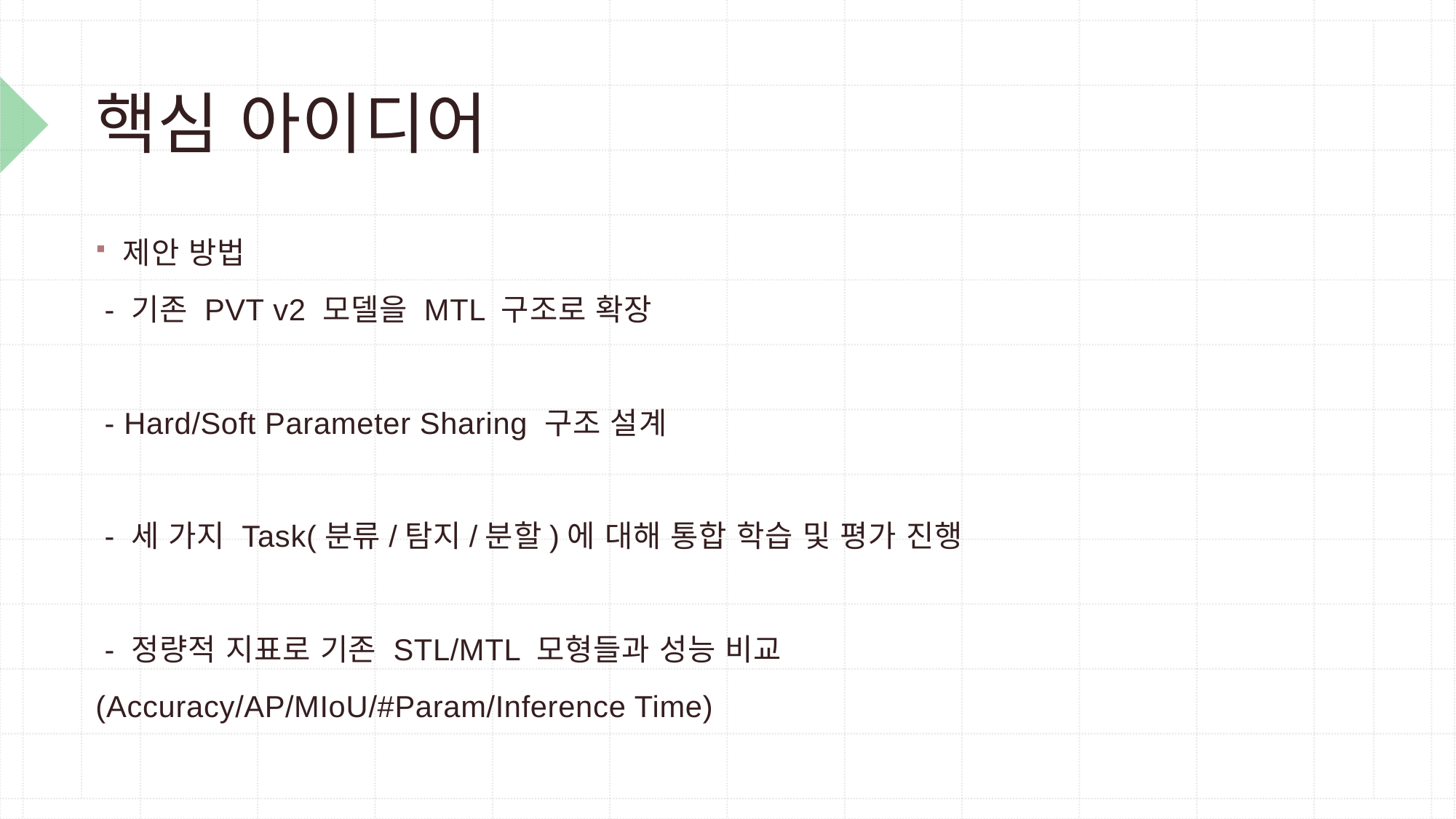

# 핵심 아이디어
제안 방법
 - 기존 PVT v2 모델을 MTL 구조로 확장

 - Hard/Soft Parameter Sharing 구조 설계

 - 세 가지 Task(분류/탐지/분할)에 대해 통합 학습 및 평가 진행

 - 정량적 지표로 기존 STL/MTL 모형들과 성능 비교
(Accuracy/AP/MIoU/#Param/Inference Time)